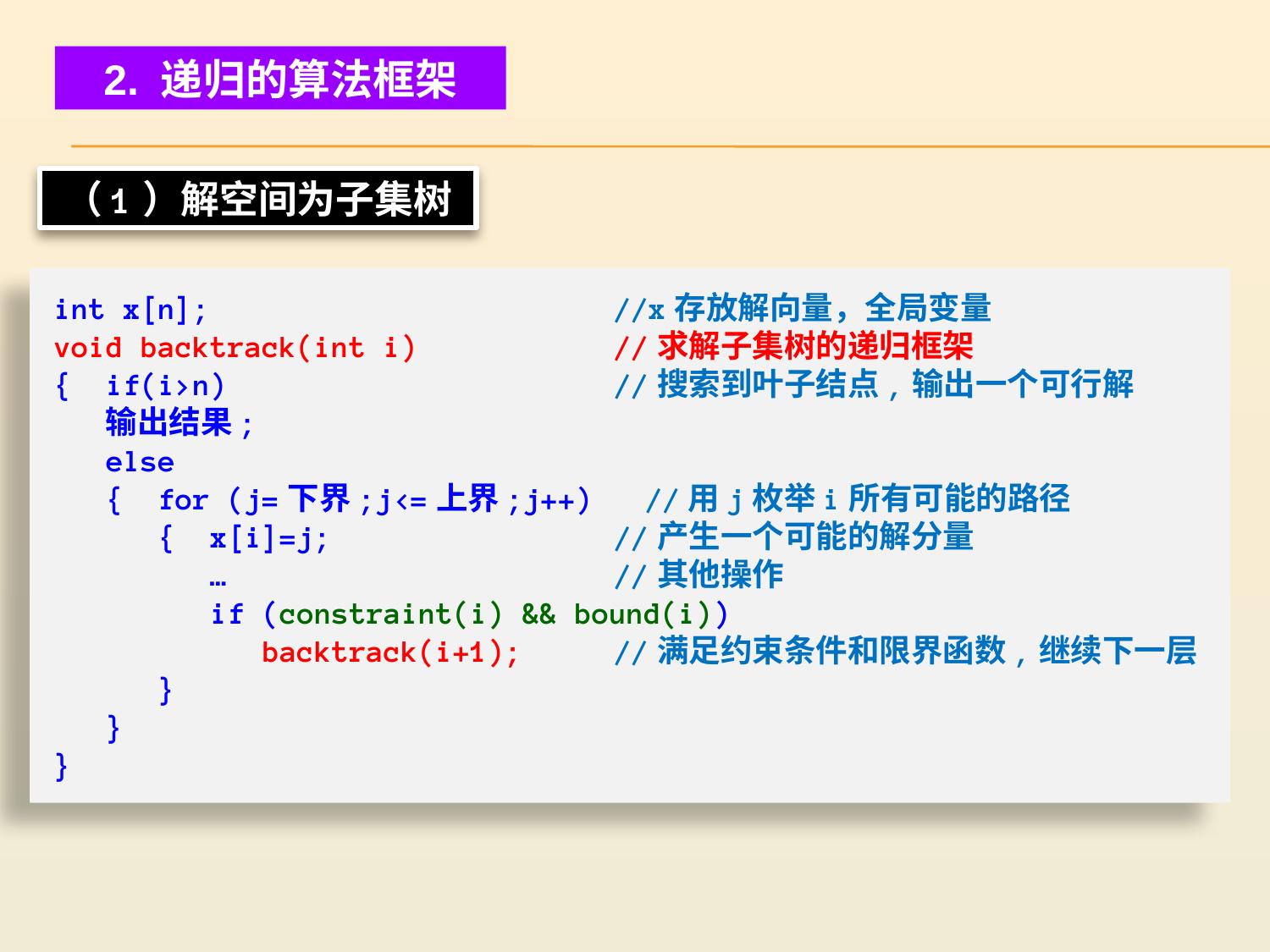

2. 递归的算法框架
（1）解空间为子集树
int x[n];			   //x存放解向量，全局变量
void backtrack(int i)		   //求解子集树的递归框架
{  if(i>n)			   //搜索到叶子结点,输出一个可行解
      输出结果;
   else
   {  for (j=下界;j<=上界;j++)   //用j枚举i所有可能的路径
      {  x[i]=j;		   //产生一个可能的解分量
         …			   //其他操作
         if (constraint(i) && bound(i))
            backtrack(i+1);	   //满足约束条件和限界函数,继续下一层
      }
   }
}